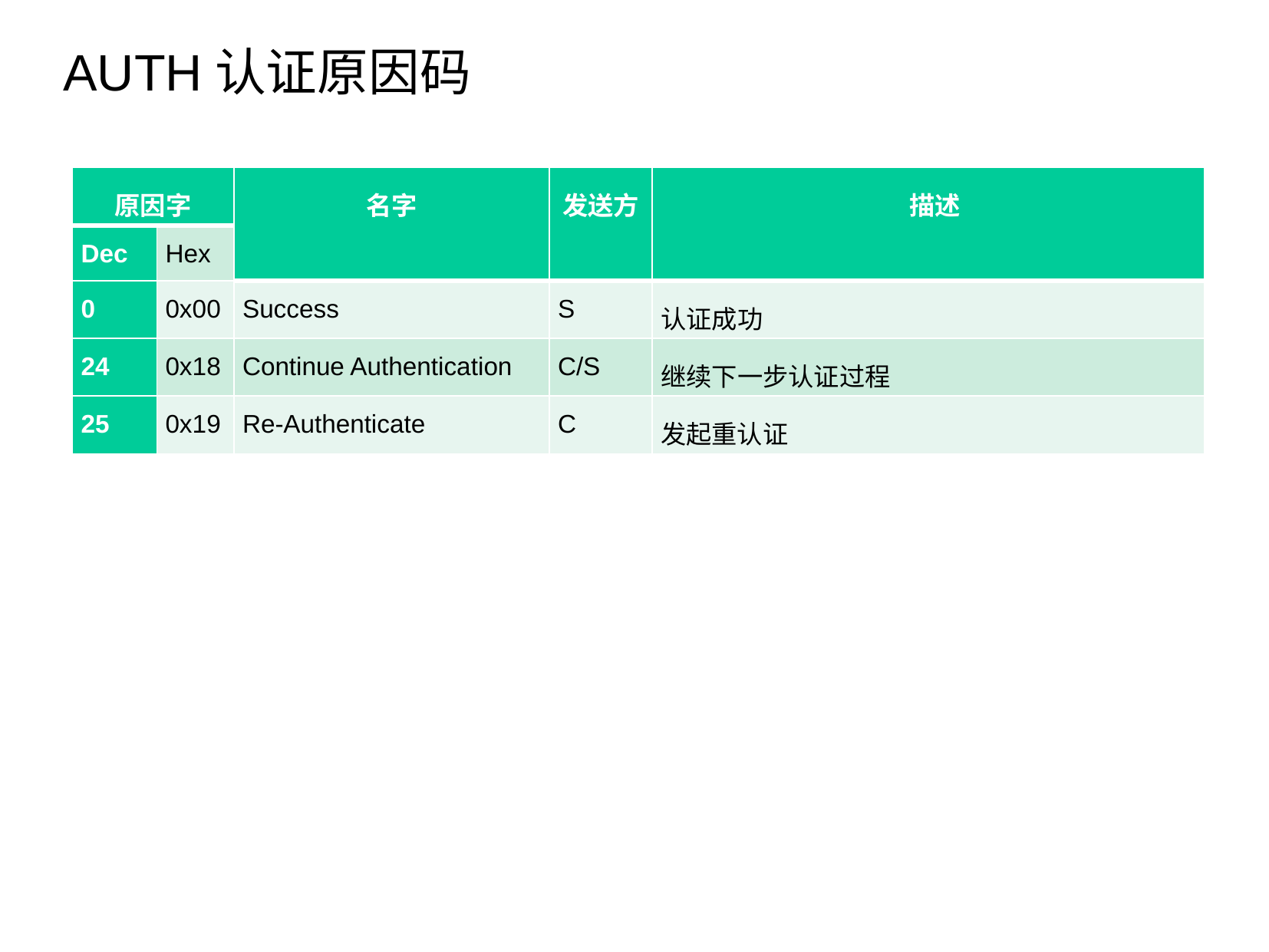

AUTH认证原因码
| 原因字 |  | 名字 | 发送方 | 描述 |
| --- | --- | --- | --- | --- |
| Dec | Hex |  |  |  |
| 0 | 0x00 | Success | S | 认证成功 |
| 24 | 0x18 | Continue Authentication | C/S | 继续下一步认证过程 |
| 25 | 0x19 | Re-Authenticate | C | 发起重认证 |